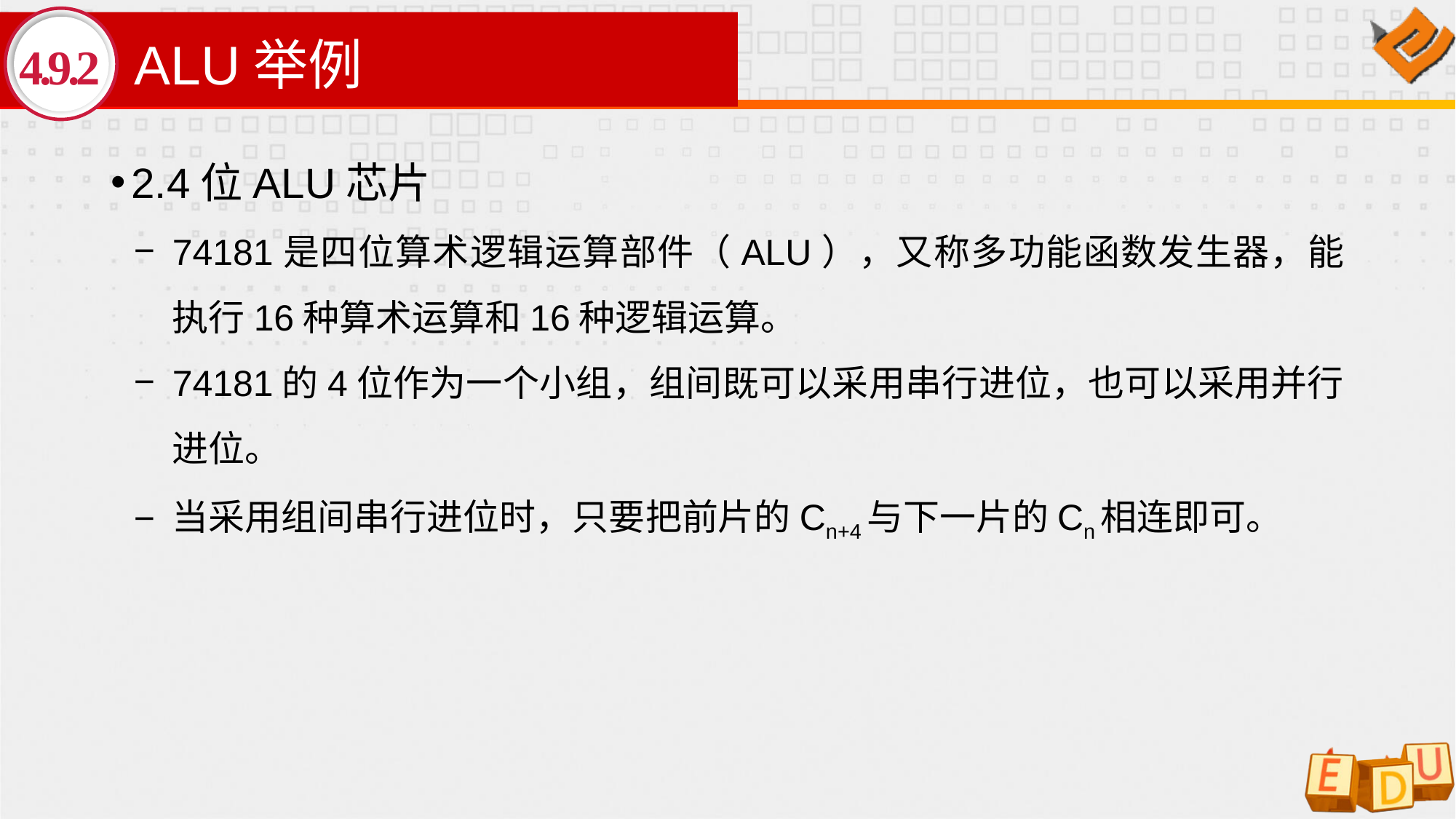

# ALU举例
4.9.2
2.4位ALU芯片
74181是四位算术逻辑运算部件（ALU），又称多功能函数发生器，能执行16种算术运算和16种逻辑运算。
74181的4位作为一个小组，组间既可以采用串行进位，也可以采用并行进位。
当采用组间串行进位时，只要把前片的Cn+4与下一片的Cn相连即可。